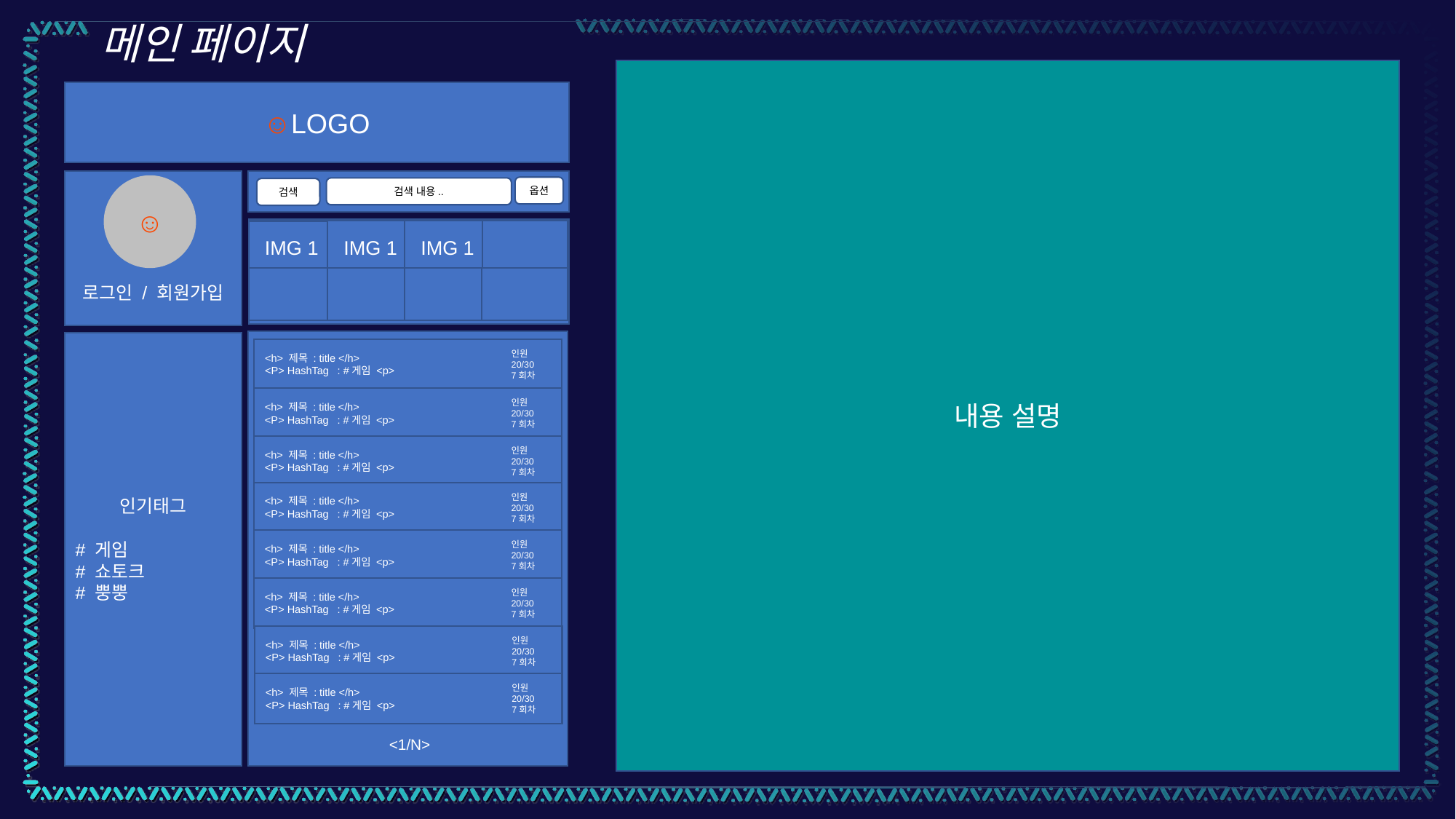

메인 페이지

내용 설명
☺LOGO

로그인 / 회원가입

☺
옵션
검색 내용..
검색

IMG 1
IMG 1

IMG 1

인기태그

# 게임
# 쇼토크
# 뿡뿡
<h> 제목 : title </h>
<P> HashTag   : #게임 <p>
인원 20/30
7회차
<h> 제목 : title </h>
<P> HashTag   : #게임 <p>
인원 20/30
7회차
<h> 제목 : title </h>
<P> HashTag   : #게임 <p>
인원 20/30
7회차
<h> 제목 : title </h>
<P> HashTag   : #게임 <p>
인원 20/30
7회차
<h> 제목 : title </h>
<P> HashTag   : #게임 <p>
인원 20/30
7회차
<h> 제목 : title </h>
<P> HashTag   : #게임 <p>
인원 20/30
7회차
<h> 제목 : title </h>
<P> HashTag   : #게임 <p>
인원 20/30
7회차
<h> 제목 : title </h>
<P> HashTag   : #게임 <p>
인원 20/30
7회차
<1/N>